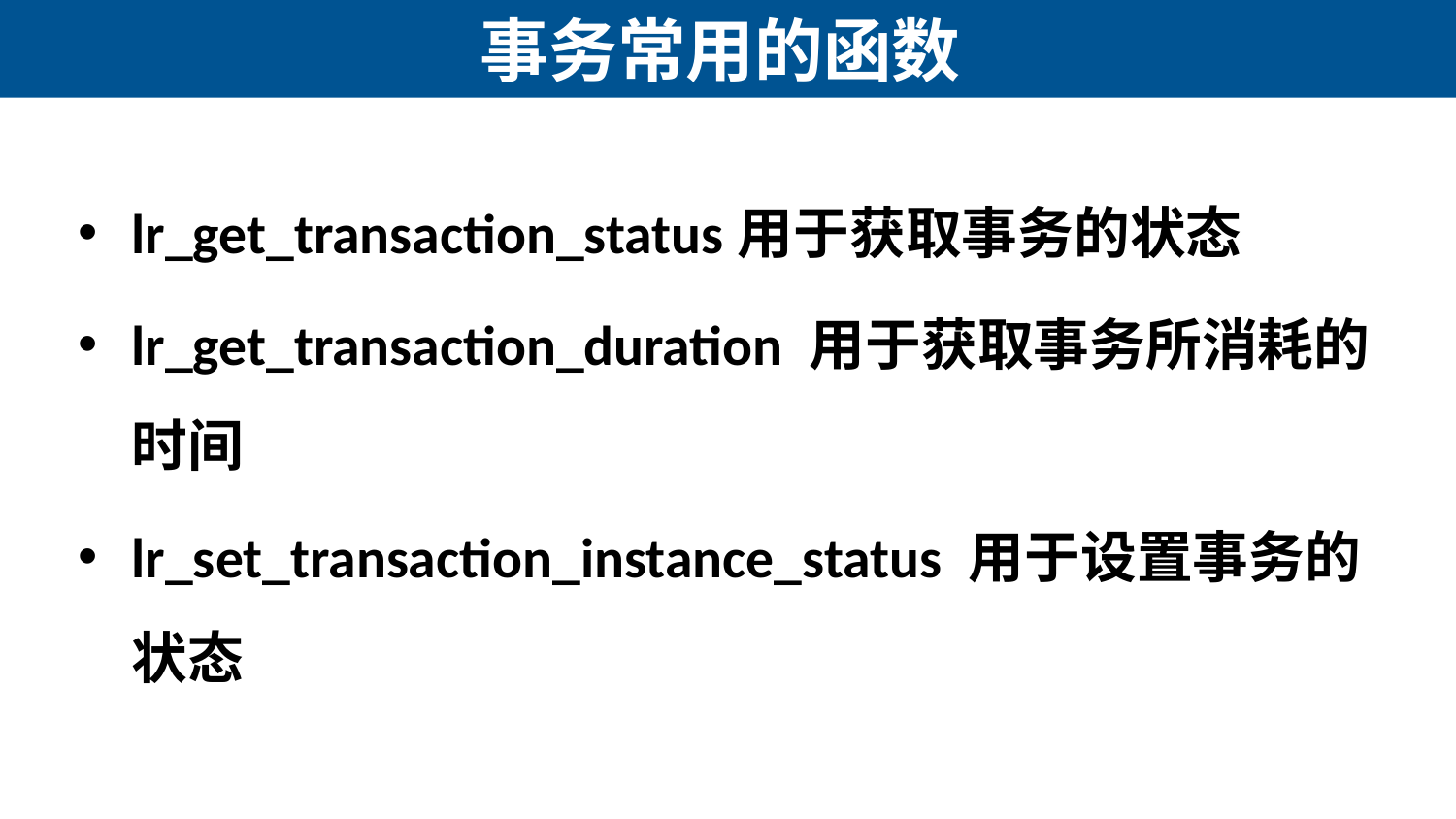

# 事务常用的函数
lr_get_transaction_status用于获取事务的状态
lr_get_transaction_duration 用于获取事务所消耗的时间
lr_set_transaction_instance_status 用于设置事务的状态